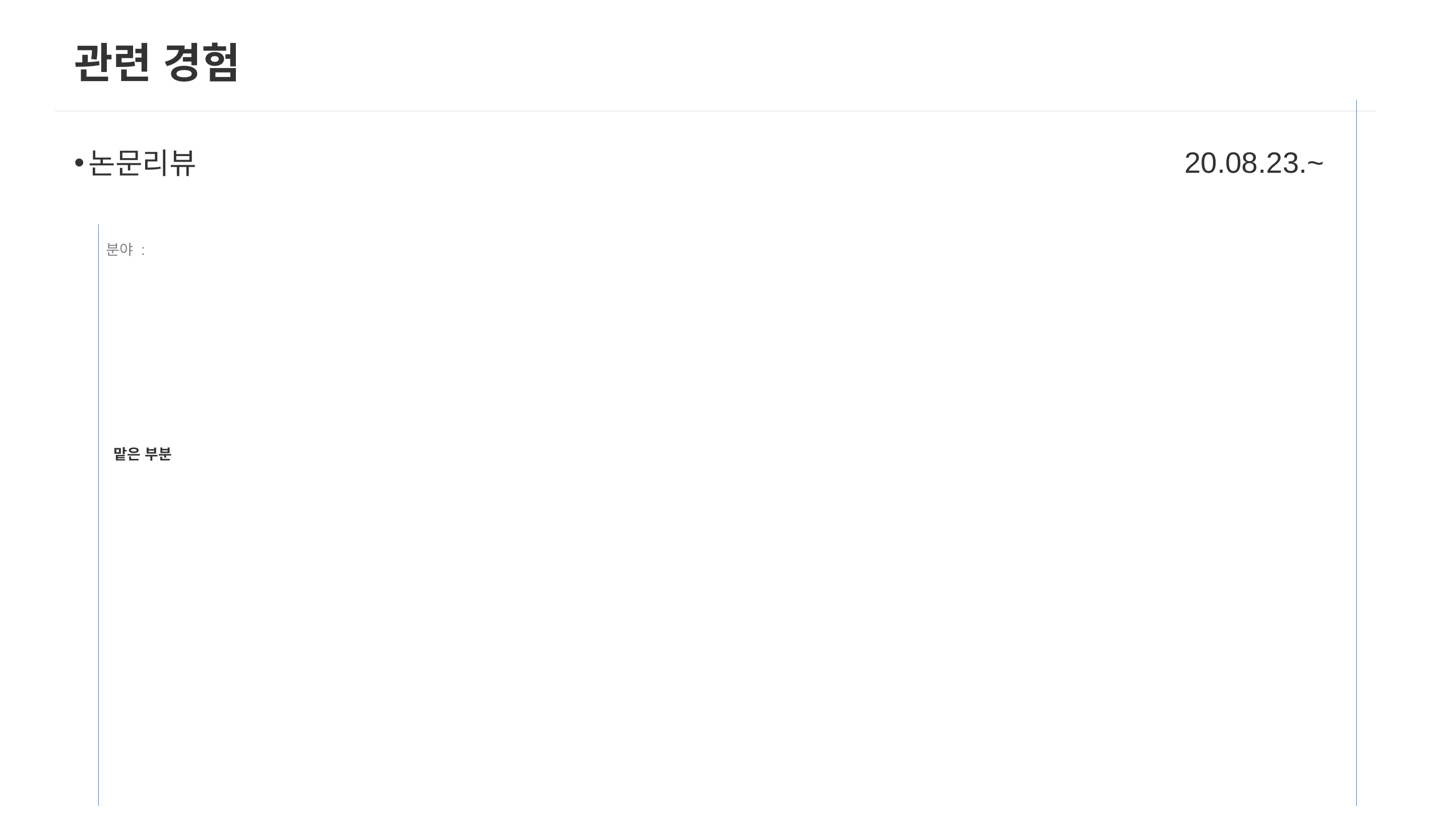

관련 경험
20.08.23.~
논문리뷰
분야 :
맡은 부분